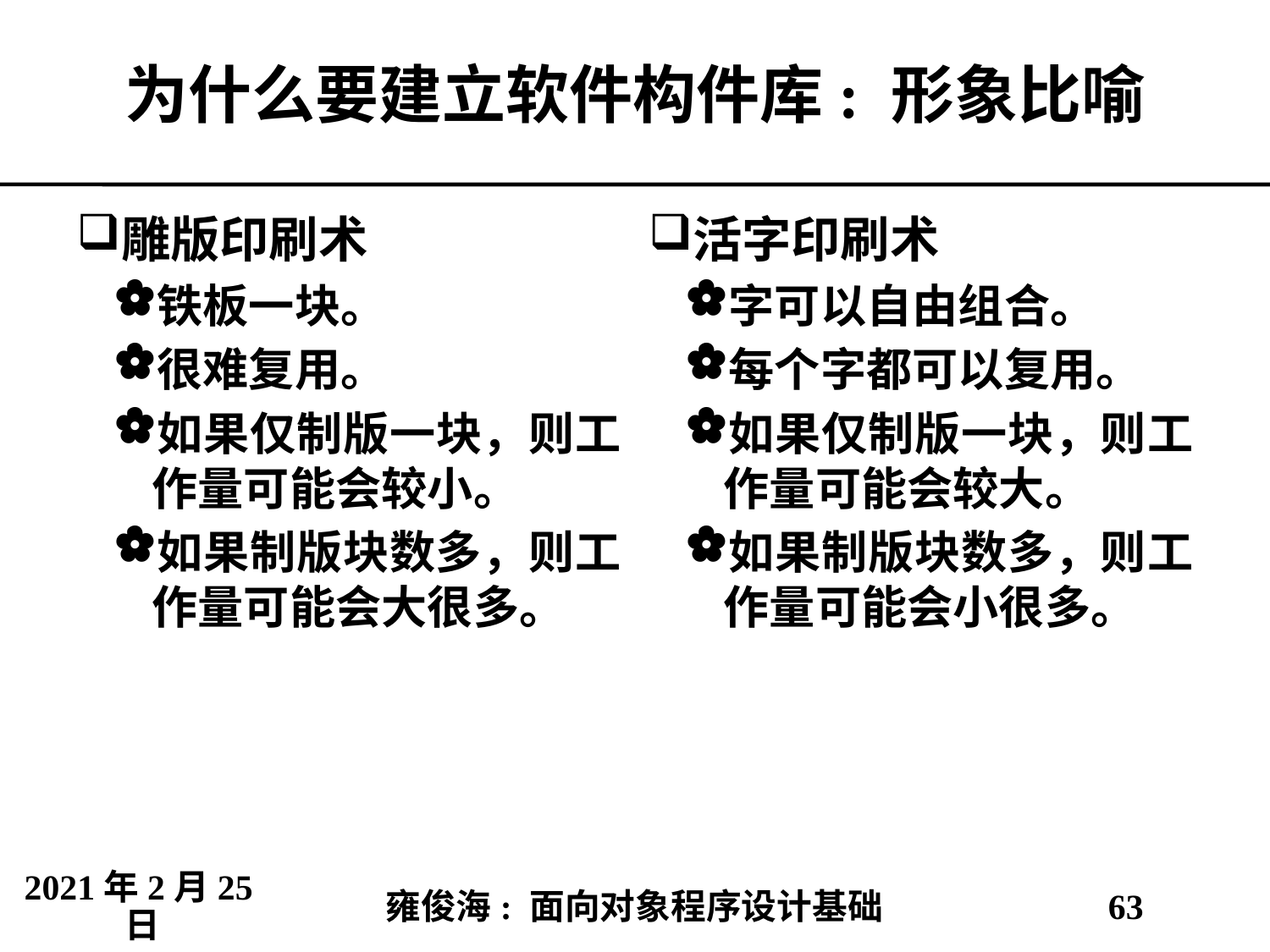

# 为什么要建立软件构件库: 形象比喻

雕版印刷术
铁板一块。
很难复用。
如果仅制版一块，则工作量可能会较小。
如果制版块数多，则工作量可能会大很多。
活字印刷术
字可以自由组合。
每个字都可以复用。
如果仅制版一块，则工作量可能会较大。
如果制版块数多，则工作量可能会小很多。
2021年2月25日
雍俊海: 面向对象程序设计基础
63